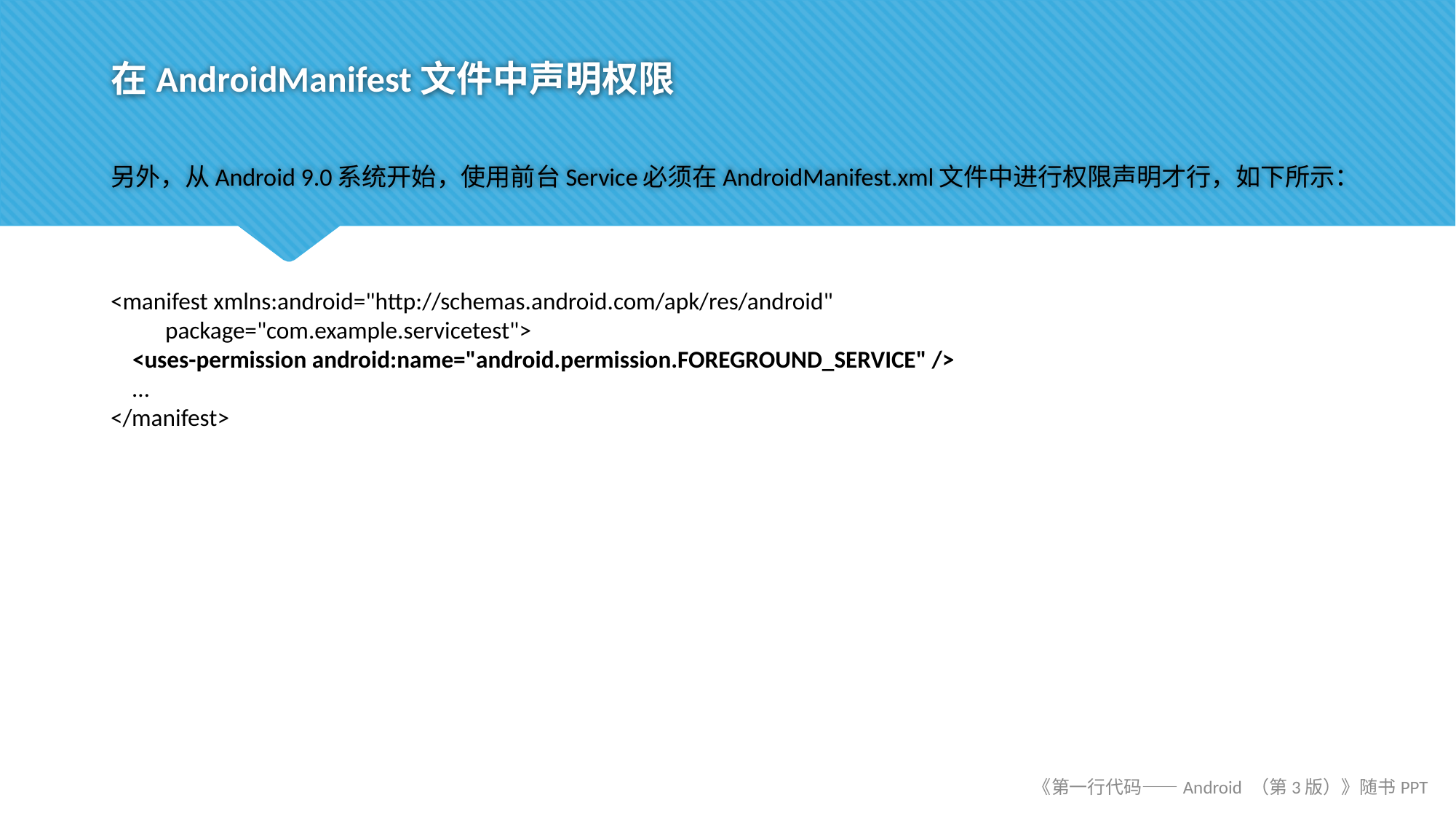

# 在AndroidManifest文件中声明权限
另外，从Android 9.0系统开始，使用前台Service必须在AndroidManifest.xml文件中进行权限声明才行，如下所示：
<manifest xmlns:android="http://schemas.android.com/apk/res/android"
          package="com.example.servicetest">
    <uses-permission android:name="android.permission.FOREGROUND_SERVICE" />
    …
</manifest>